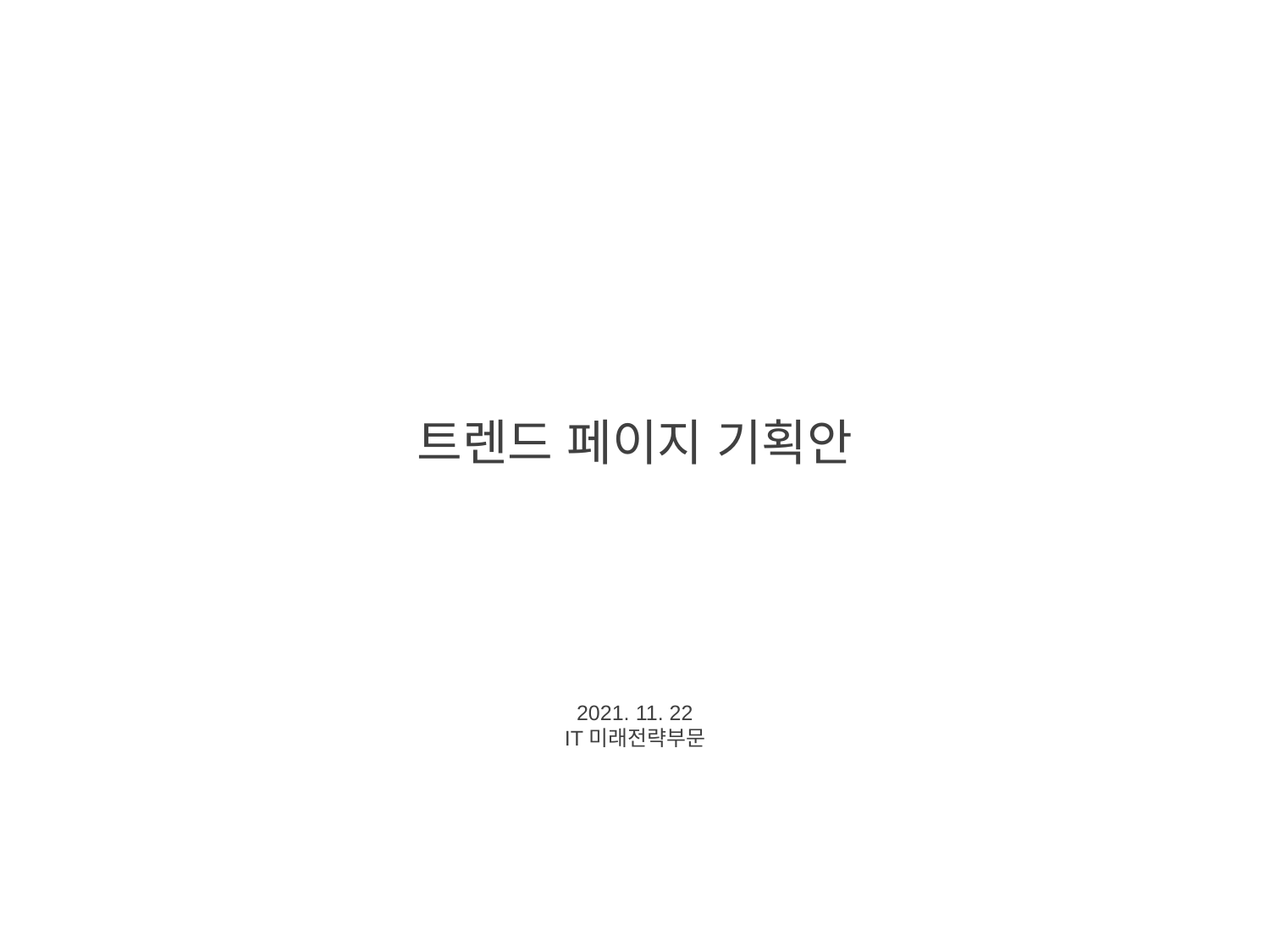

트렌드 페이지 기획안
2021. 11. 22
IT미래전략부문